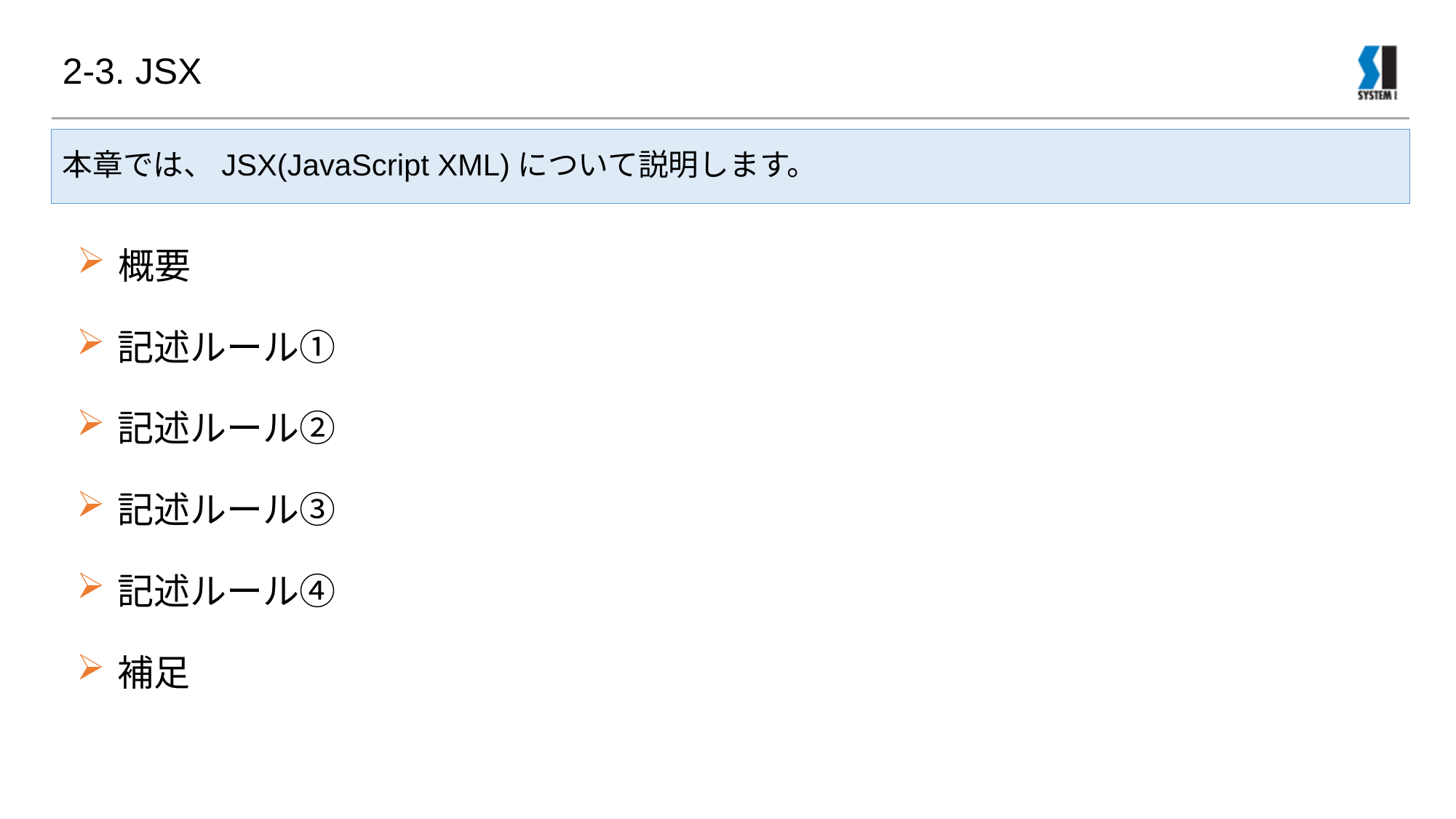

# 2-3. JSX
本章では、JSX(JavaScript XML)について説明します。
概要
記述ルール①
記述ルール②
記述ルール③
記述ルール④
補足